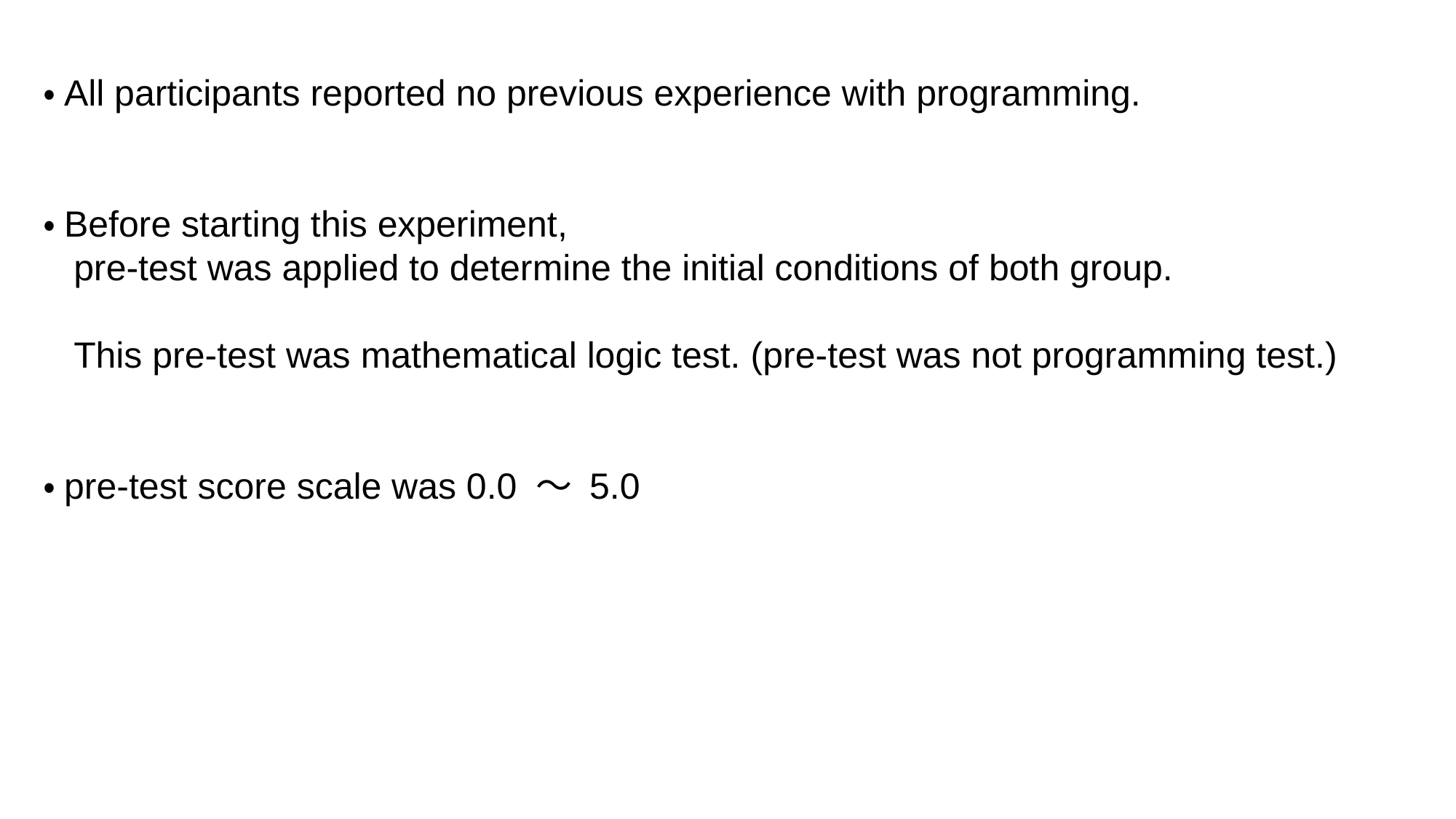

・All participants reported no previous experience with programming.

・Before starting this experiment,
   pre-test was applied to determine the initial conditions of both group.

   This pre-test was mathematical logic test. (pre-test was not programming test.)

・pre-test score scale was 0.0 ～ 5.0